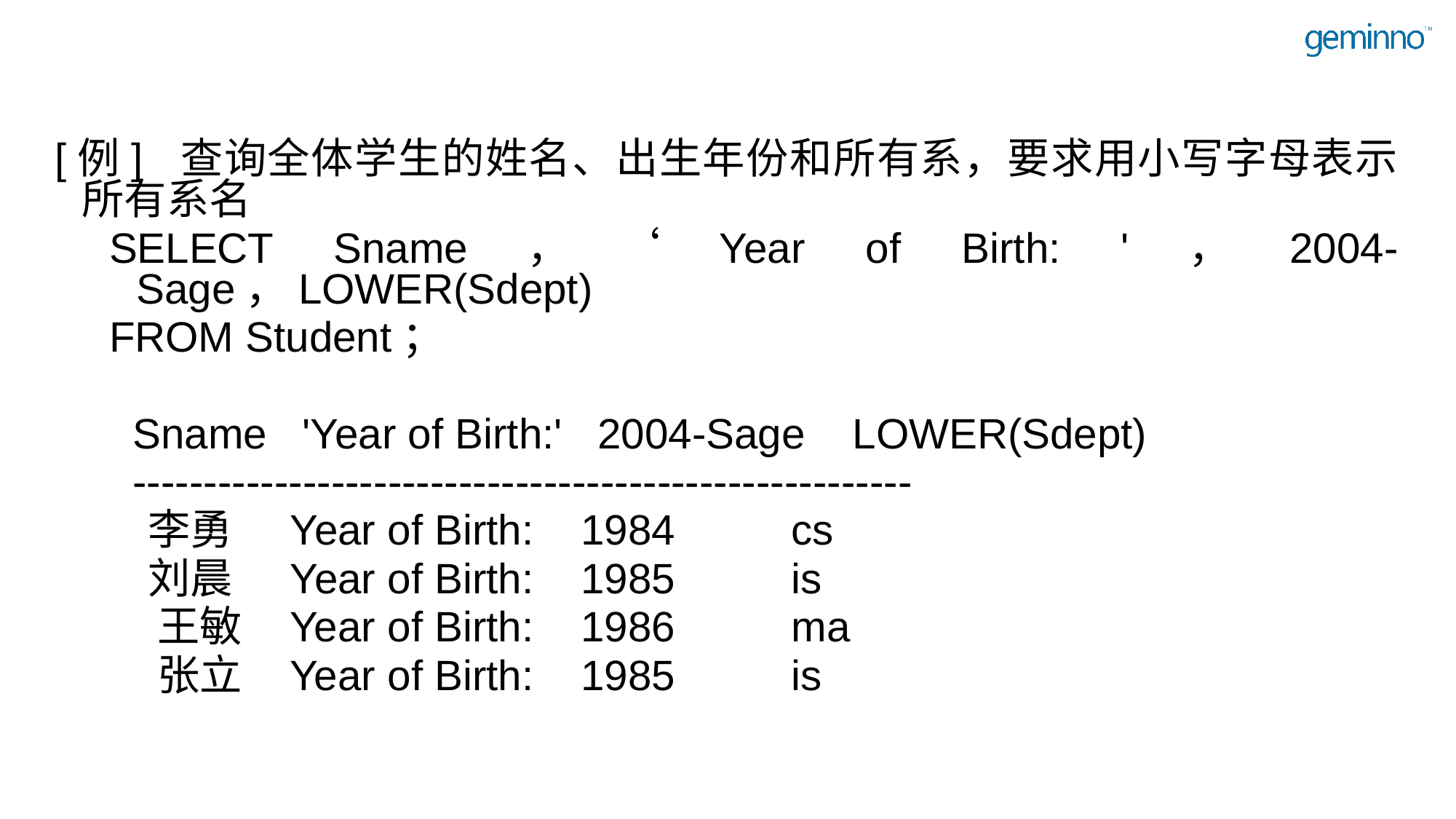

#
[例]  查询全体学生的姓名、出生年份和所有系，要求用小写字母表示所有系名
SELECT Sname，‘Year of Birth: '，2004-Sage，LOWER(Sdept)
FROM Student；

  Sname   'Year of Birth:'   2004-Sage    LOWER(Sdept)
  -------------------------------------------------------
   李勇     Year of Birth:    1984       	cs
   刘晨     Year of Birth:    1985       	is
    王敏    Year of Birth:    1986       	ma
    张立    Year of Birth:    1985      	is